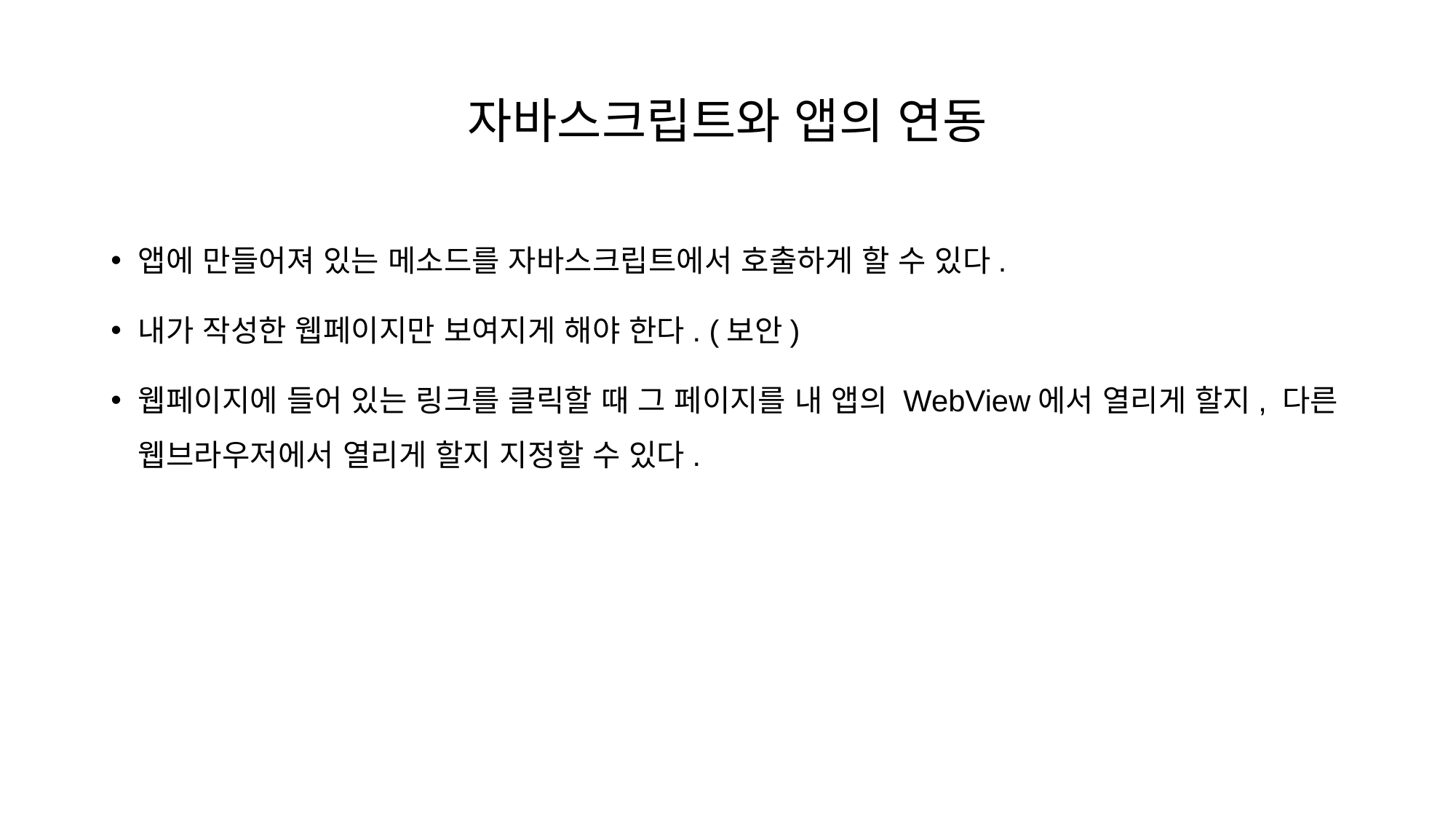

# 자바스크립트와 앱의 연동
앱에 만들어져 있는 메소드를 자바스크립트에서 호출하게 할 수 있다.
내가 작성한 웹페이지만 보여지게 해야 한다. (보안)
웹페이지에 들어 있는 링크를 클릭할 때 그 페이지를 내 앱의 WebView에서 열리게 할지, 다른 웹브라우저에서 열리게 할지 지정할 수 있다.